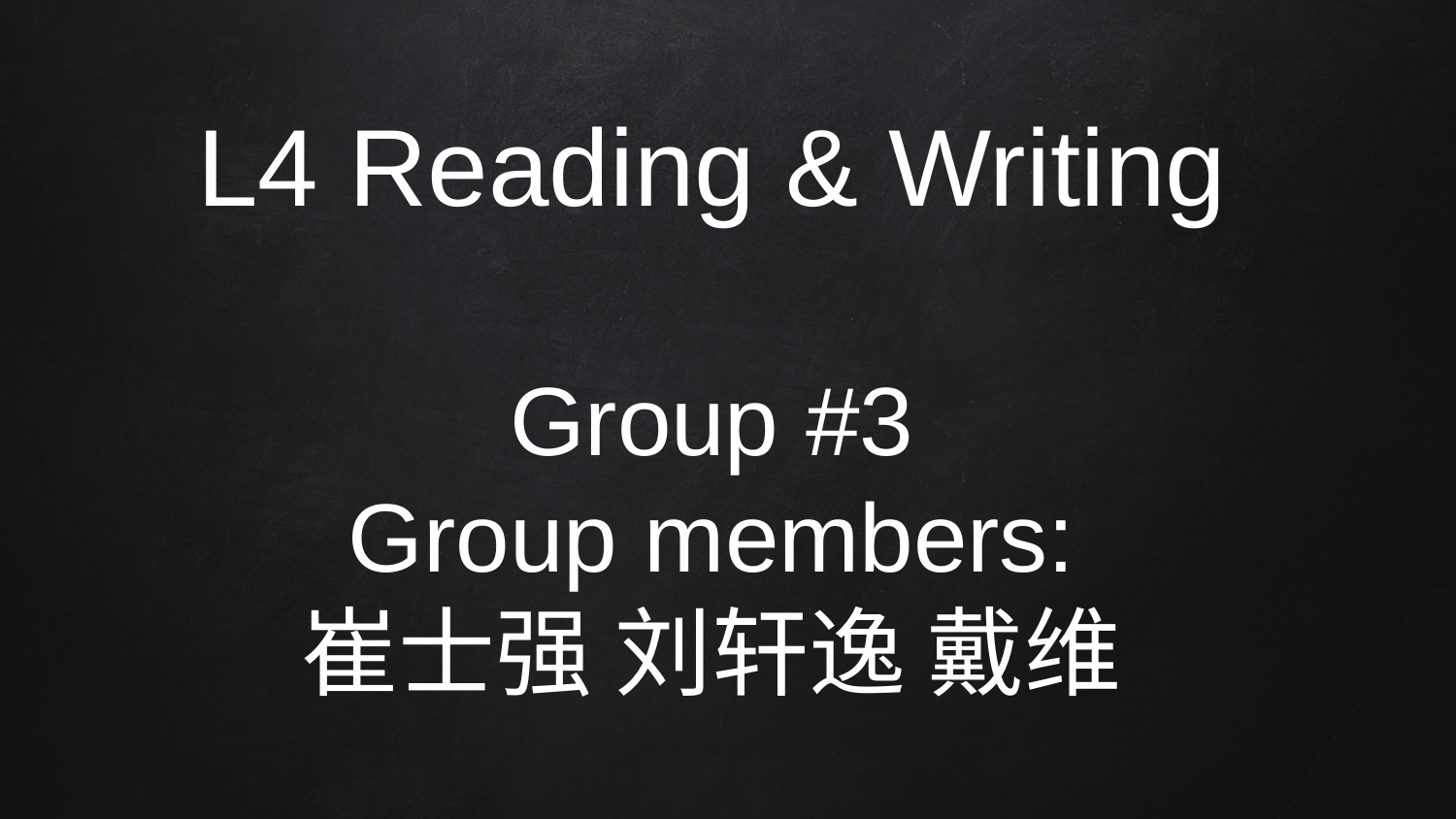

# L4 Reading & Writing Group #3 Group members: 崔士强 刘轩逸 戴维